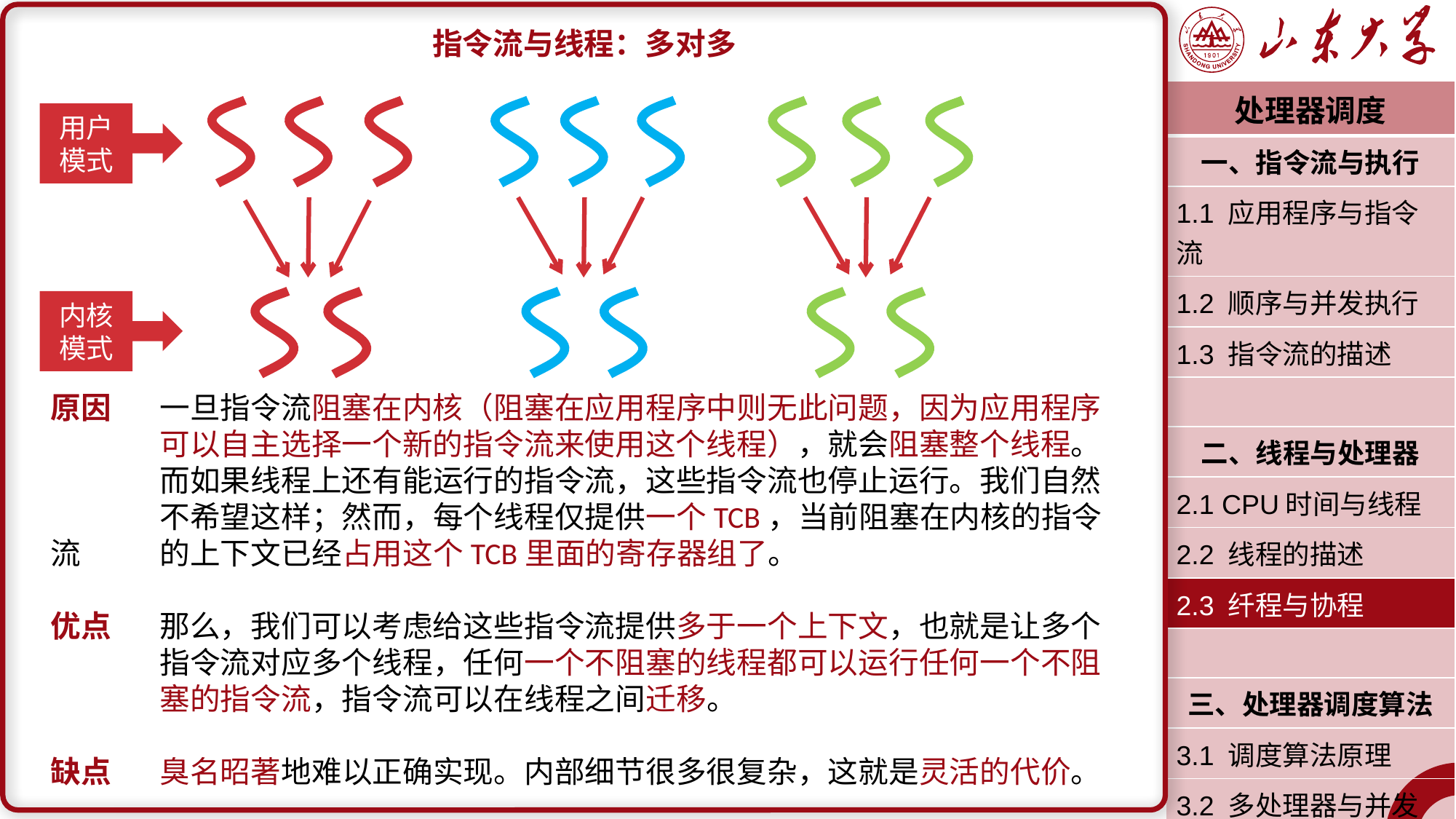

指令流与线程：多对多

原因	一旦指令流阻塞在内核（阻塞在应用程序中则无此问题，因为应用程序	可以自主选择一个新的指令流来使用这个线程），就会阻塞整个线程。	而如果线程上还有能运行的指令流，这些指令流也停止运行。我们自然	不希望这样；然而，每个线程仅提供一个TCB，当前阻塞在内核的指令流	的上下文已经占用这个TCB里面的寄存器组了。

优点	那么，我们可以考虑给这些指令流提供多于一个上下文，也就是让多个	指令流对应多个线程，任何一个不阻塞的线程都可以运行任何一个不阻	塞的指令流，指令流可以在线程之间迁移。

缺点	臭名昭著地难以正确实现。内部细节很多很复杂，这就是灵活的代价。
| 处理器调度 |
| --- |
| 一、指令流与执行 |
| 1.1 应用程序与指令流 |
| 1.2 顺序与并发执行 |
| 1.3 指令流的描述 |
|  |
| 二、线程与处理器 |
| 2.1 CPU时间与线程 |
| 2.2 线程的描述 |
| 2.3 纤程与协程 |
|  |
| 三、处理器调度算法 |
| 3.1 调度算法原理 |
| 3.2 多处理器与并发 |
| 潘润宇 2023.03 |

用户模式
内核模式